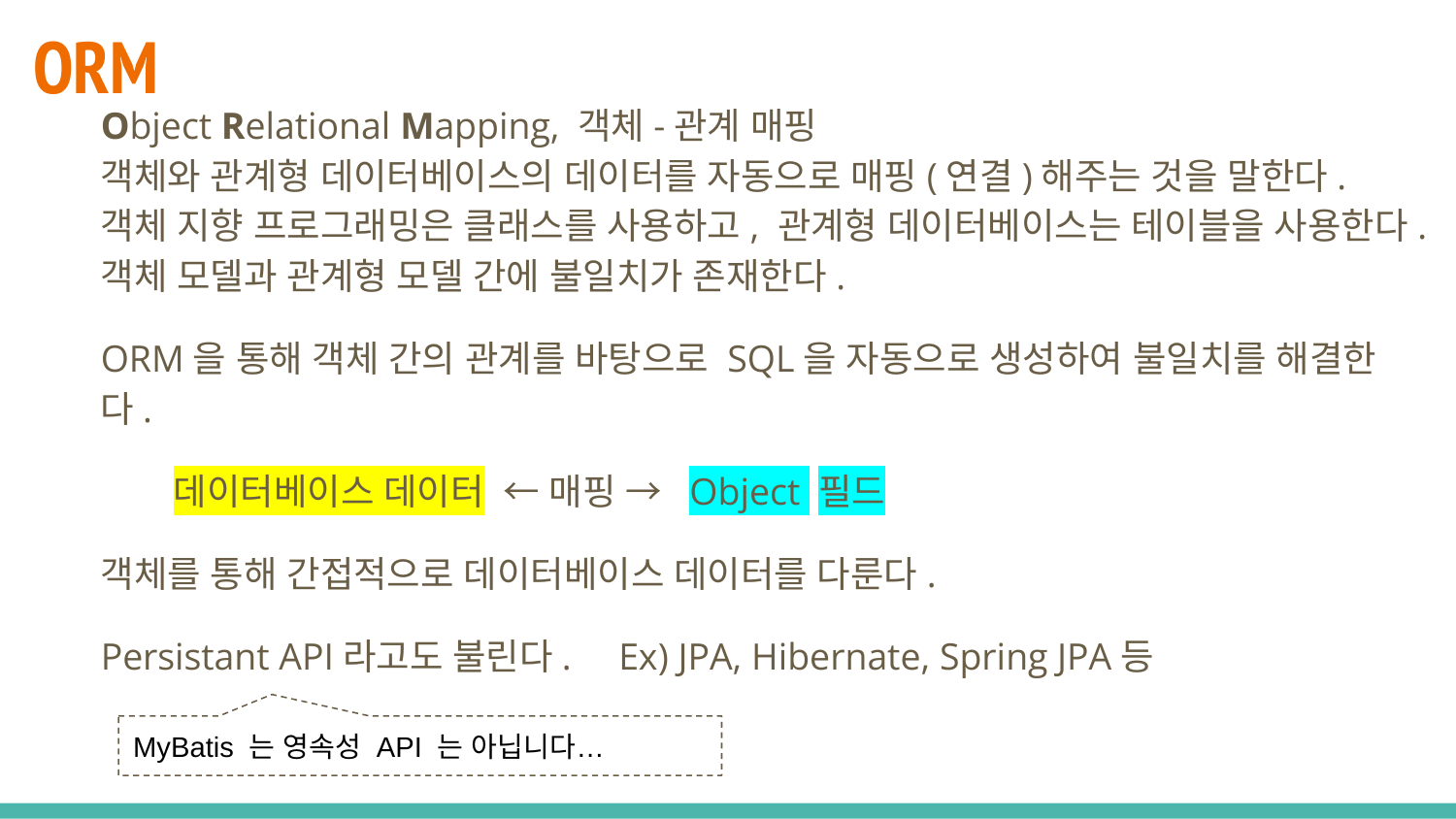

# ORM
Object Relational Mapping, 객체-관계 매핑
객체와 관계형 데이터베이스의 데이터를 자동으로 매핑(연결)해주는 것을 말한다.
객체 지향 프로그래밍은 클래스를 사용하고, 관계형 데이터베이스는 테이블을 사용한다. 객체 모델과 관계형 모델 간에 불일치가 존재한다.
ORM을 통해 객체 간의 관계를 바탕으로 SQL을 자동으로 생성하여 불일치를 해결한다.
데이터베이스 데이터  ← 매핑 →  Object 필드
객체를 통해 간접적으로 데이터베이스 데이터를 다룬다.
Persistant API라고도 불린다.     Ex) JPA, Hibernate, Spring JPA등

MyBatis 는 영속성 API 는 아닙니다…